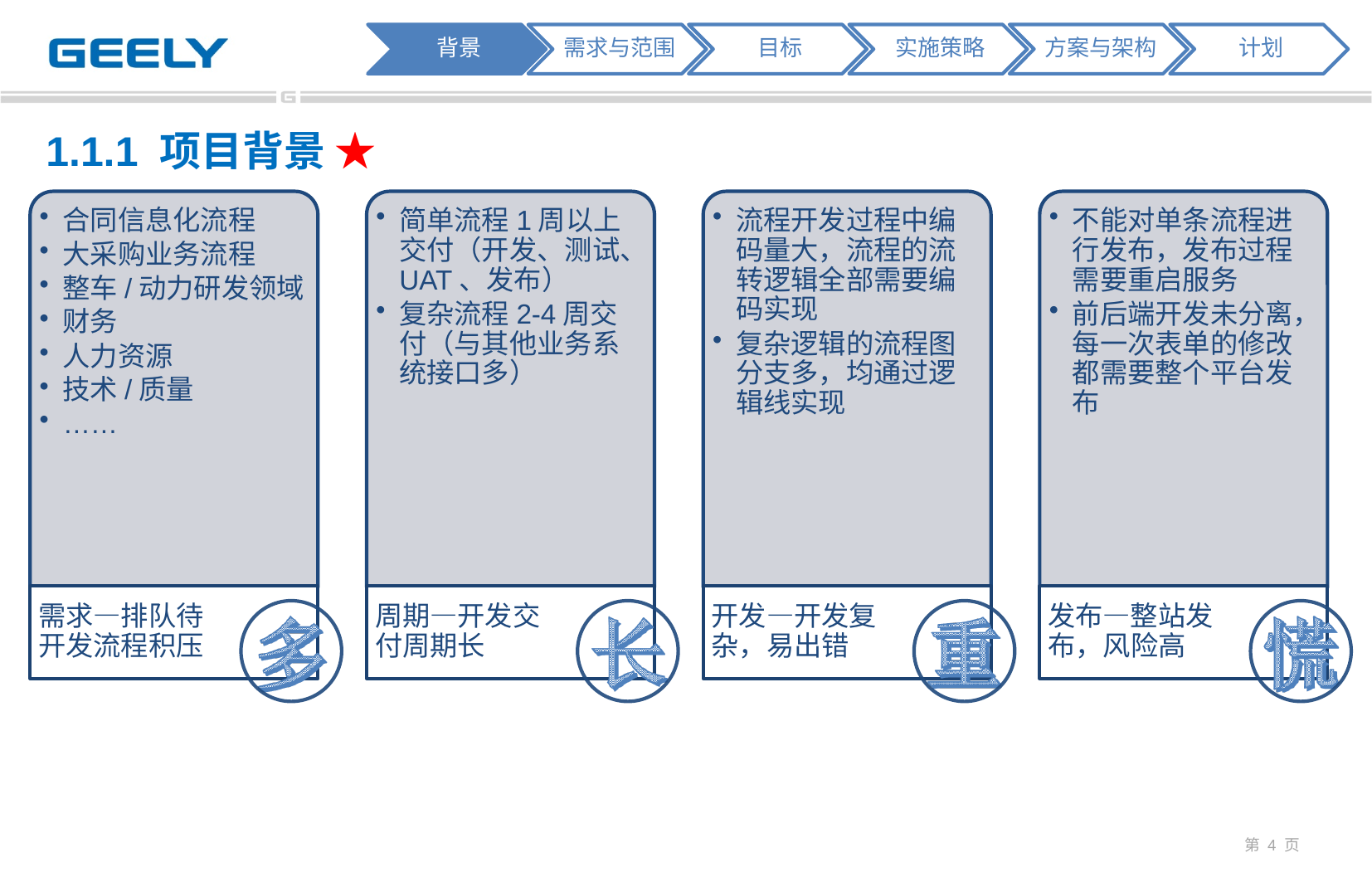

背景
需求与范围
目标
实施策略
方案与架构
计划
1.1.1 项目背景 ★
合同信息化流程
大采购业务流程
整车/动力研发领域
财务
人力资源
技术/质量
……
需求—排队待开发流程积压
简单流程1周以上交付（开发、测试、UAT、发布）
复杂流程2-4周交付（与其他业务系统接口多）
周期—开发交付周期长
流程开发过程中编码量大，流程的流转逻辑全部需要编码实现
复杂逻辑的流程图分支多，均通过逻辑线实现
开发—开发复杂，易出错
不能对单条流程进行发布，发布过程需要重启服务
前后端开发未分离，每一次表单的修改都需要整个平台发布
发布—整站发布，风险高
第 4 页